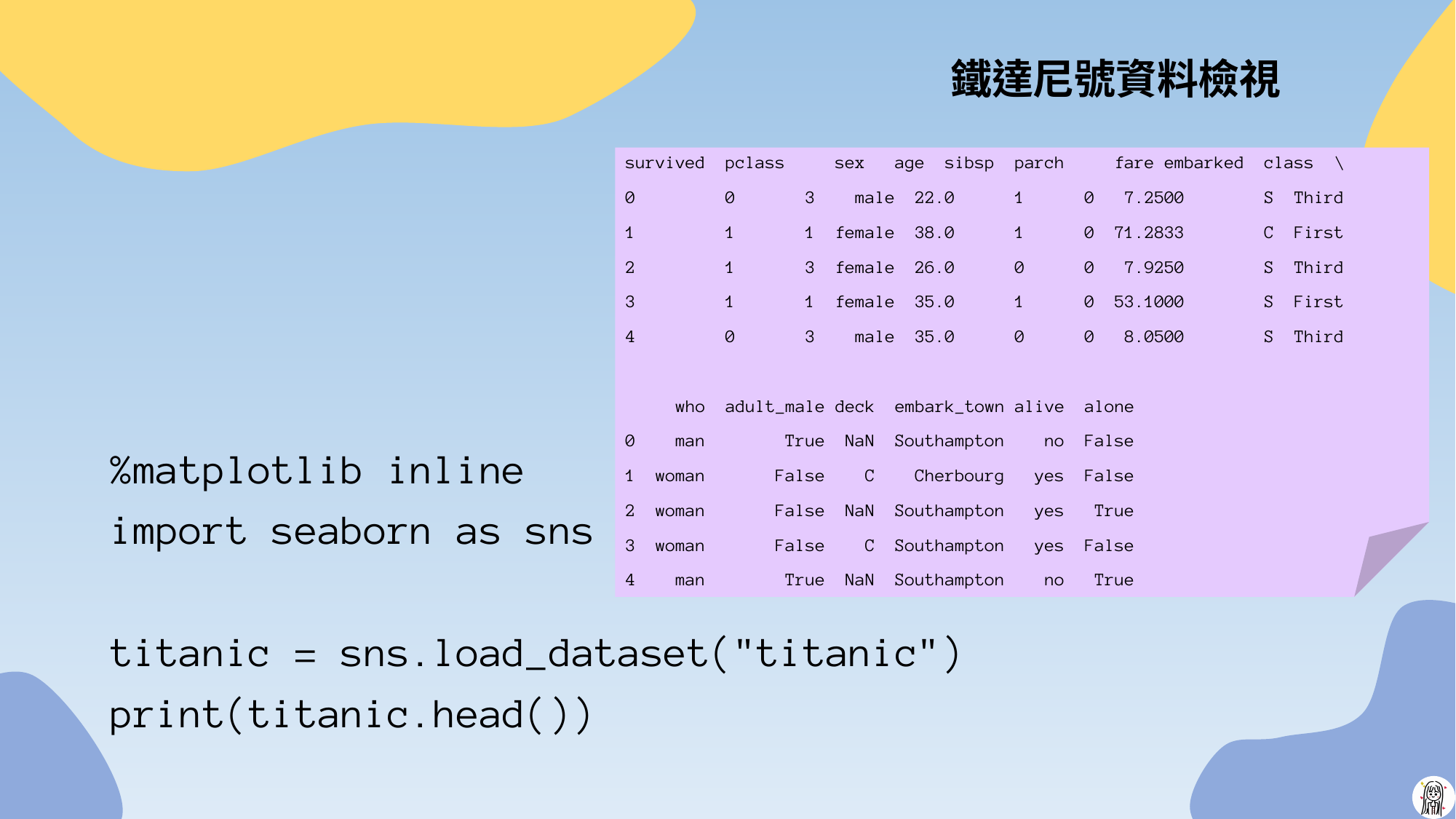

# 鐵達尼號資料檢視
survived  pclass     sex   age  sibsp  parch     fare embarked  class  \
0         0       3    male  22.0      1      0   7.2500        S  Third
1         1       1  female  38.0      1      0  71.2833        C  First
2         1       3  female  26.0      0      0   7.9250        S  Third
3         1       1  female  35.0      1      0  53.1000        S  First
4         0       3    male  35.0      0      0   8.0500        S  Third

     who  adult_male deck  embark_town alive  alone
0    man        True  NaN  Southampton    no  False
1  woman       False    C    Cherbourg   yes  False
2  woman       False  NaN  Southampton   yes   True
3  woman       False    C  Southampton   yes  False
4    man        True  NaN  Southampton    no   True

%matplotlib inline
import seaborn as sns

titanic = sns.load_dataset("titanic")
print(titanic.head())
24